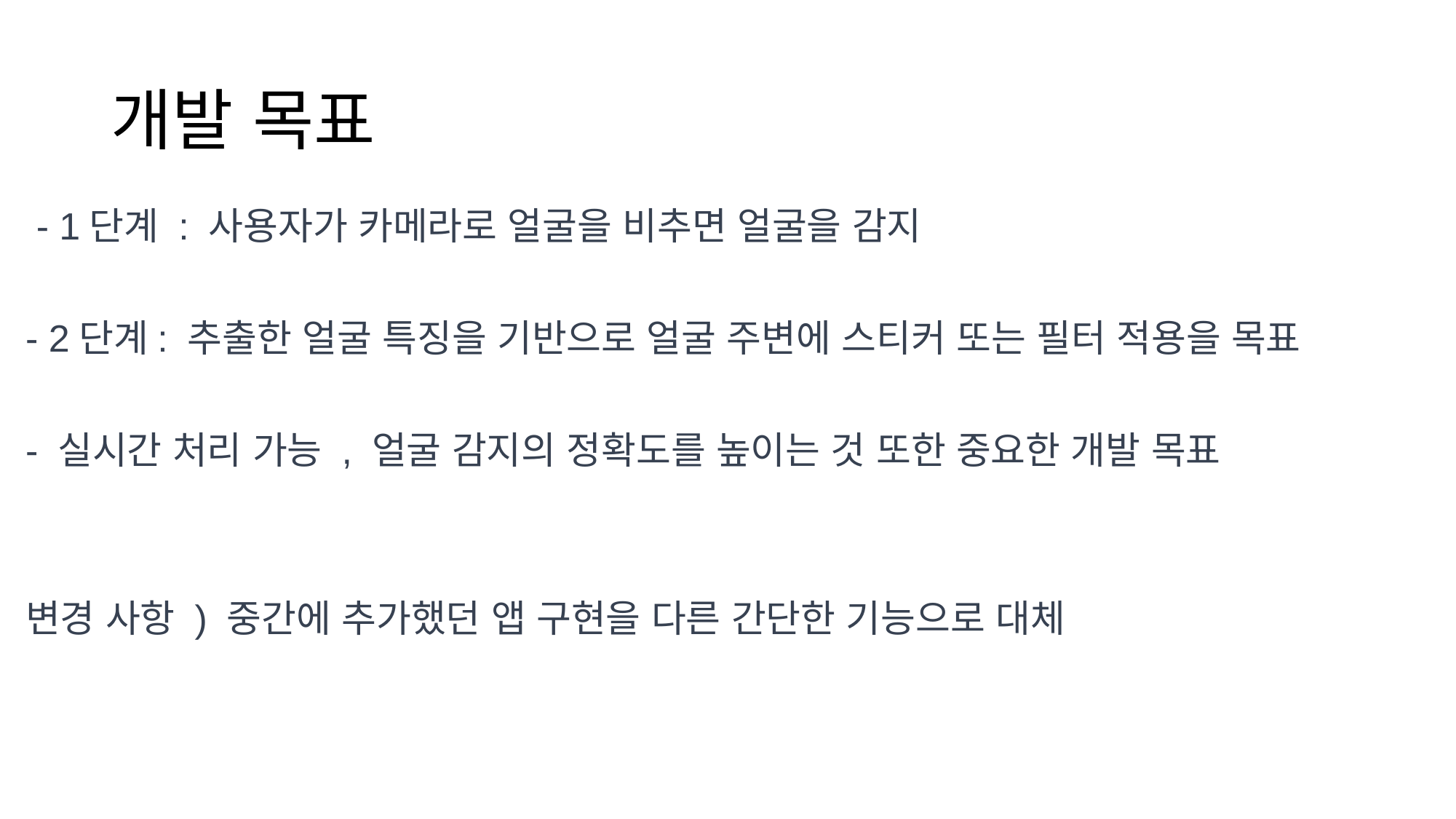

# 개발 목표
 - 1단계 : 사용자가 카메라로 얼굴을 비추면 얼굴을 감지

- 2단계: 추출한 얼굴 특징을 기반으로 얼굴 주변에 스티커 또는 필터 적용을 목표

- 실시간 처리 가능 , 얼굴 감지의 정확도를 높이는 것 또한 중요한 개발 목표

변경 사항 ) 중간에 추가했던 앱 구현을 다른 간단한 기능으로 대체